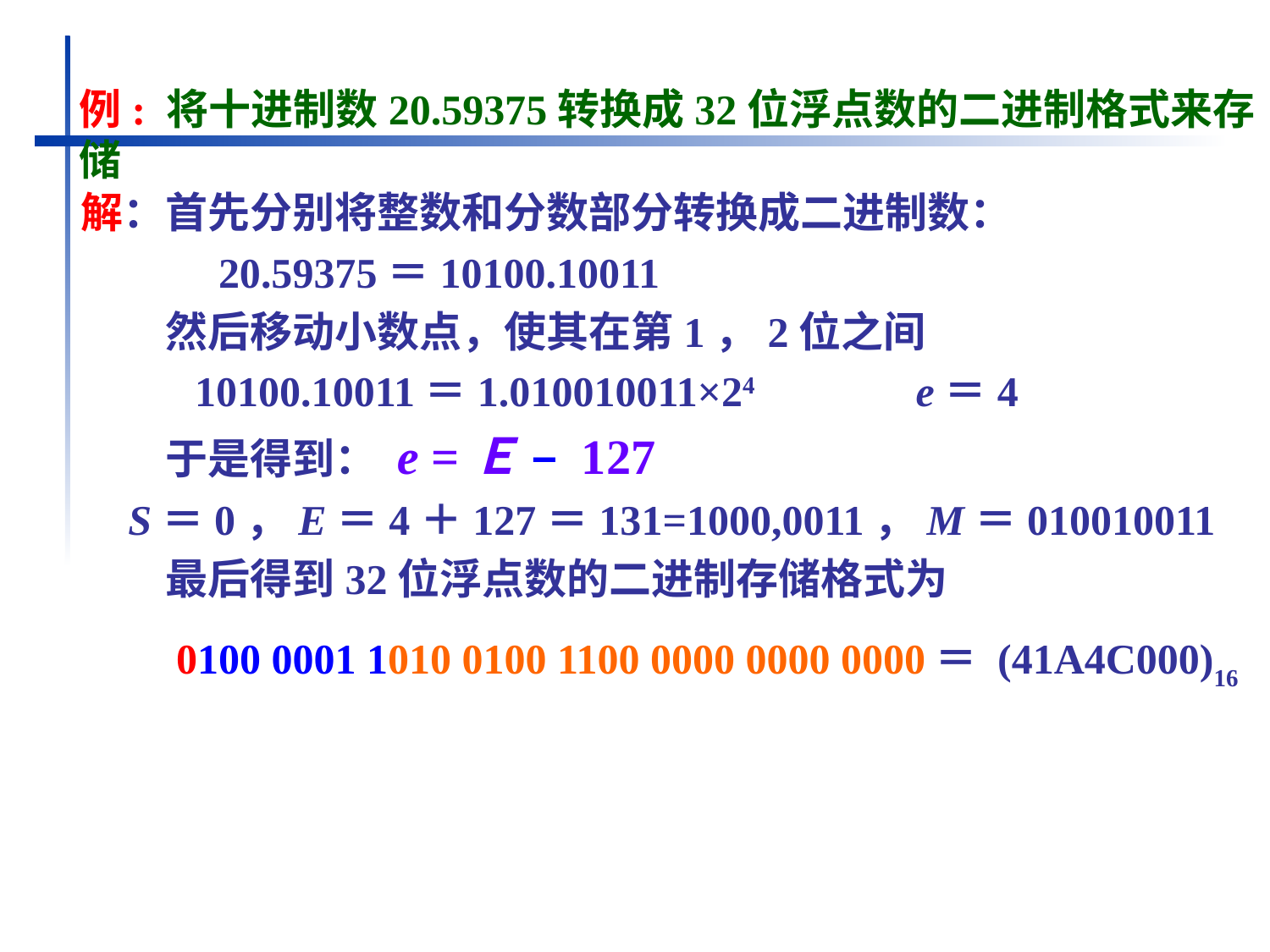

例: 将十进制数20.59375转换成32位浮点数的二进制格式来存储
解：首先分别将整数和分数部分转换成二进制数：
             20.59375＝10100.10011
　　然后移动小数点，使其在第1，2位之间
　　  10100.10011＝1.010010011×24　　　　　e＝4
　　于是得到： e =Ｅ – 127
S＝0，E＝4＋127＝131=1000,0011，M＝010010011
　　最后得到32位浮点数的二进制存储格式为
         0100 0001 1010 0100 1100 0000 0000 0000＝ (41A4C000)16